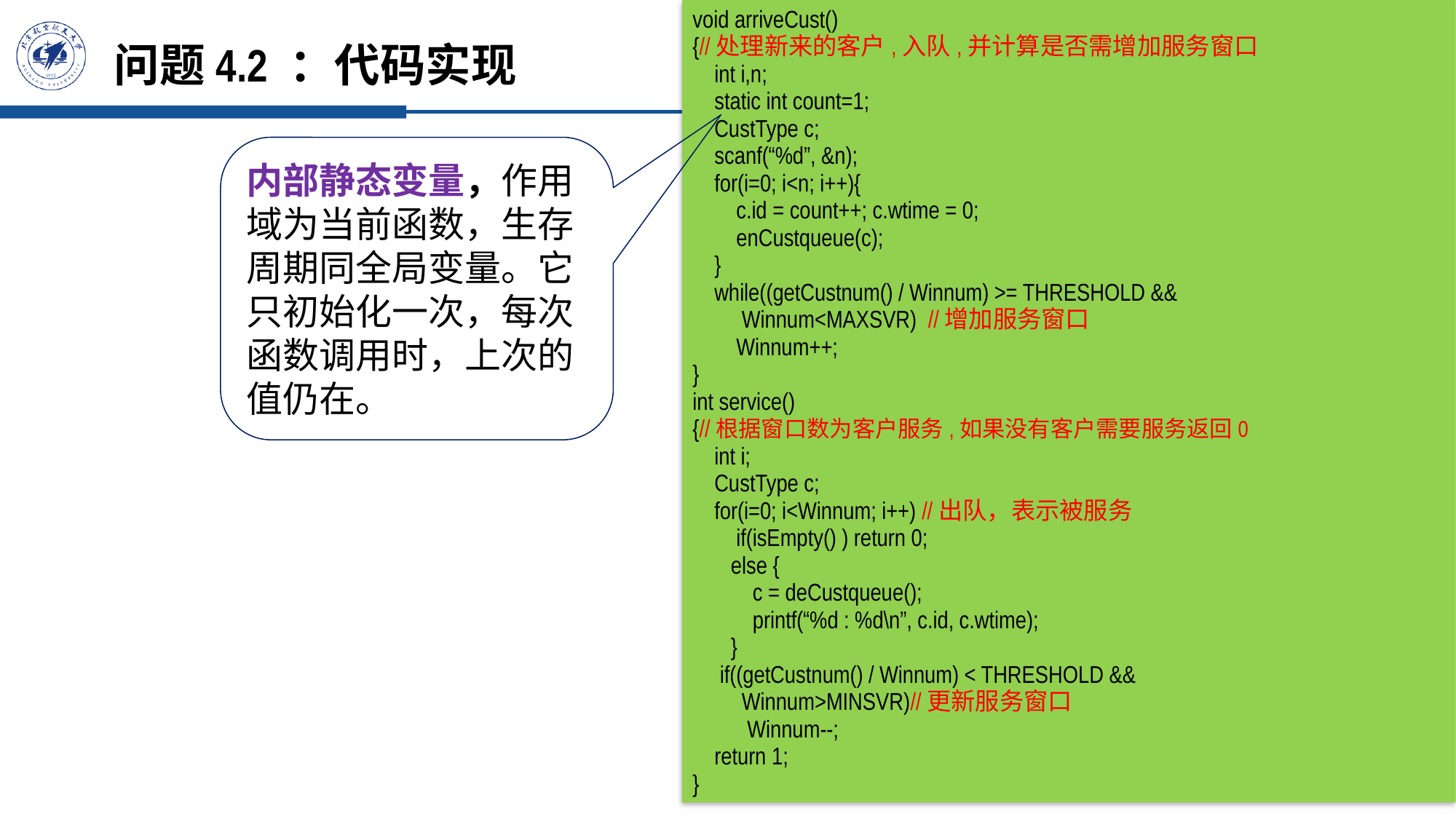

void arriveCust()
{//处理新来的客户,入队,并计算是否需增加服务窗口
    int i,n;
    static int count=1;
    CustType c;
    scanf(“%d”, &n);
    for(i=0; i<n; i++){
        c.id = count++; c.wtime = 0;
        enCustqueue(c);
    }
    while((getCustnum() / Winnum) >= THRESHOLD &&
         Winnum<MAXSVR)  //增加服务窗口
        Winnum++;
}
int service()
{//根据窗口数为客户服务,如果没有客户需要服务返回0
    int i;
    CustType c;
    for(i=0; i<Winnum; i++) //出队，表示被服务
        if(isEmpty() ) return 0;
       else {
           c = deCustqueue();
           printf(“%d : %d\n”, c.id, c.wtime);
       }
     if((getCustnum() / Winnum) < THRESHOLD &&
         Winnum>MINSVR)//更新服务窗口
          Winnum--;
    return 1;
}
# 问题4.2 ：代码实现
内部静态变量，作用域为当前函数，生存周期同全局变量。它只初始化一次，每次函数调用时，上次的值仍在。
98